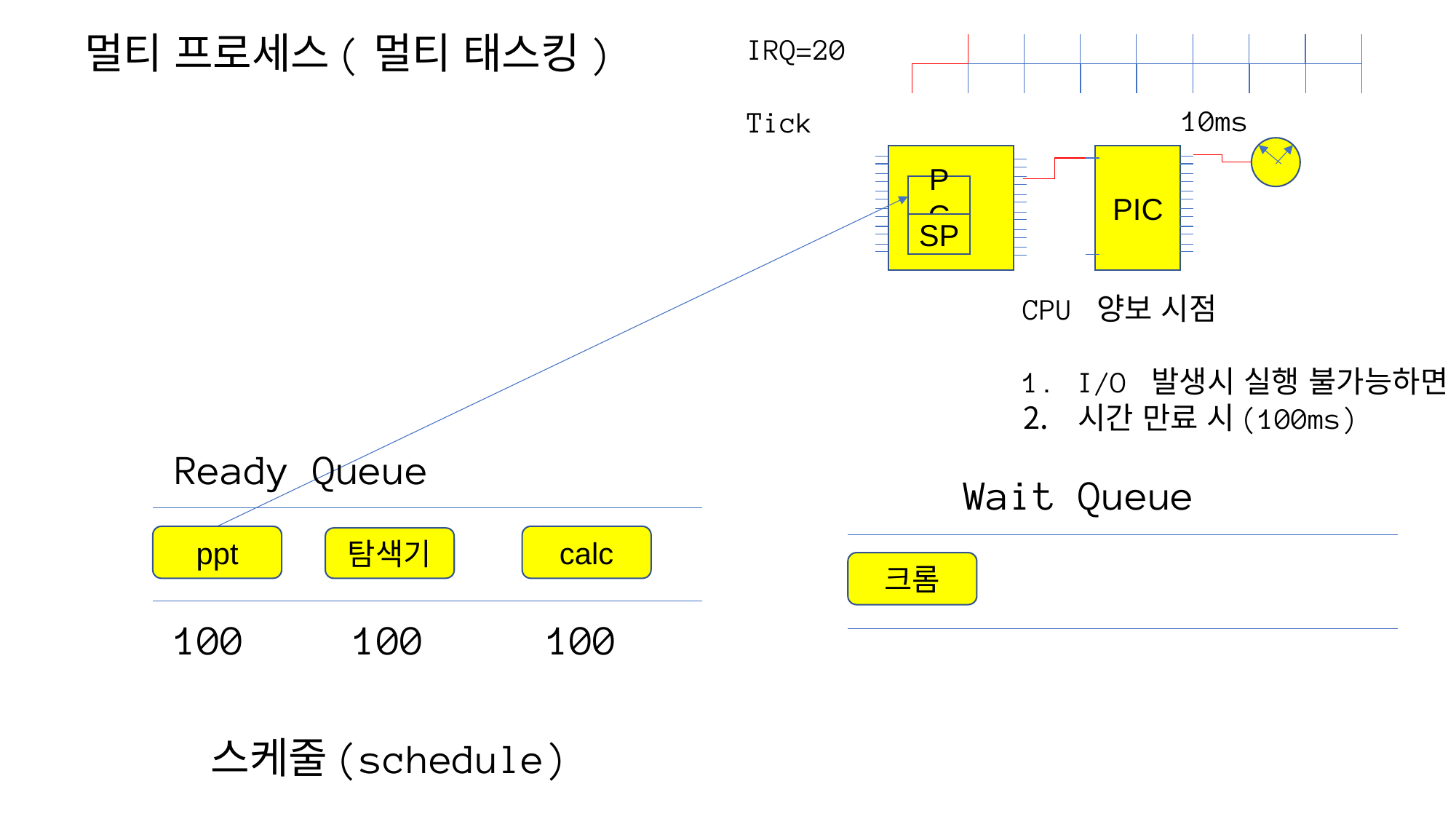

멀티 프로세스(멀티 태스킹)
IRQ=20

Tick
10ms

PIC
PC
SP
CPU 양보 시점

I/O 발생시 실행 불가능하면
시간 만료 시(100ms)
Ready Queue
Wait Queue
ppt
calc
탐색기
크롬
100
100
100
스케줄(schedule)